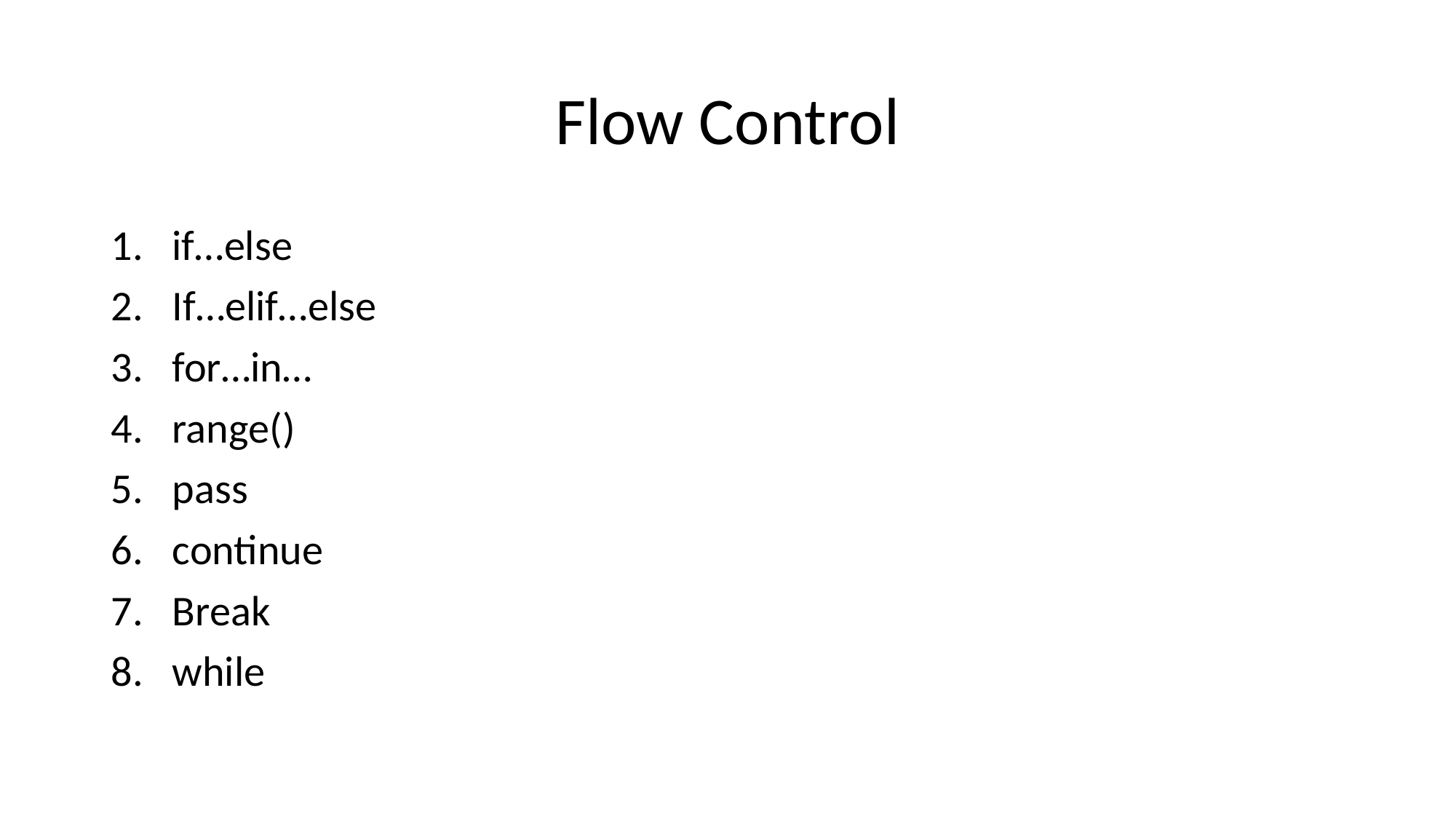

教我 python 的 string handling

# Flow Control
if…else
If…elif…else
for…in…
range()
pass
continue
Break
while